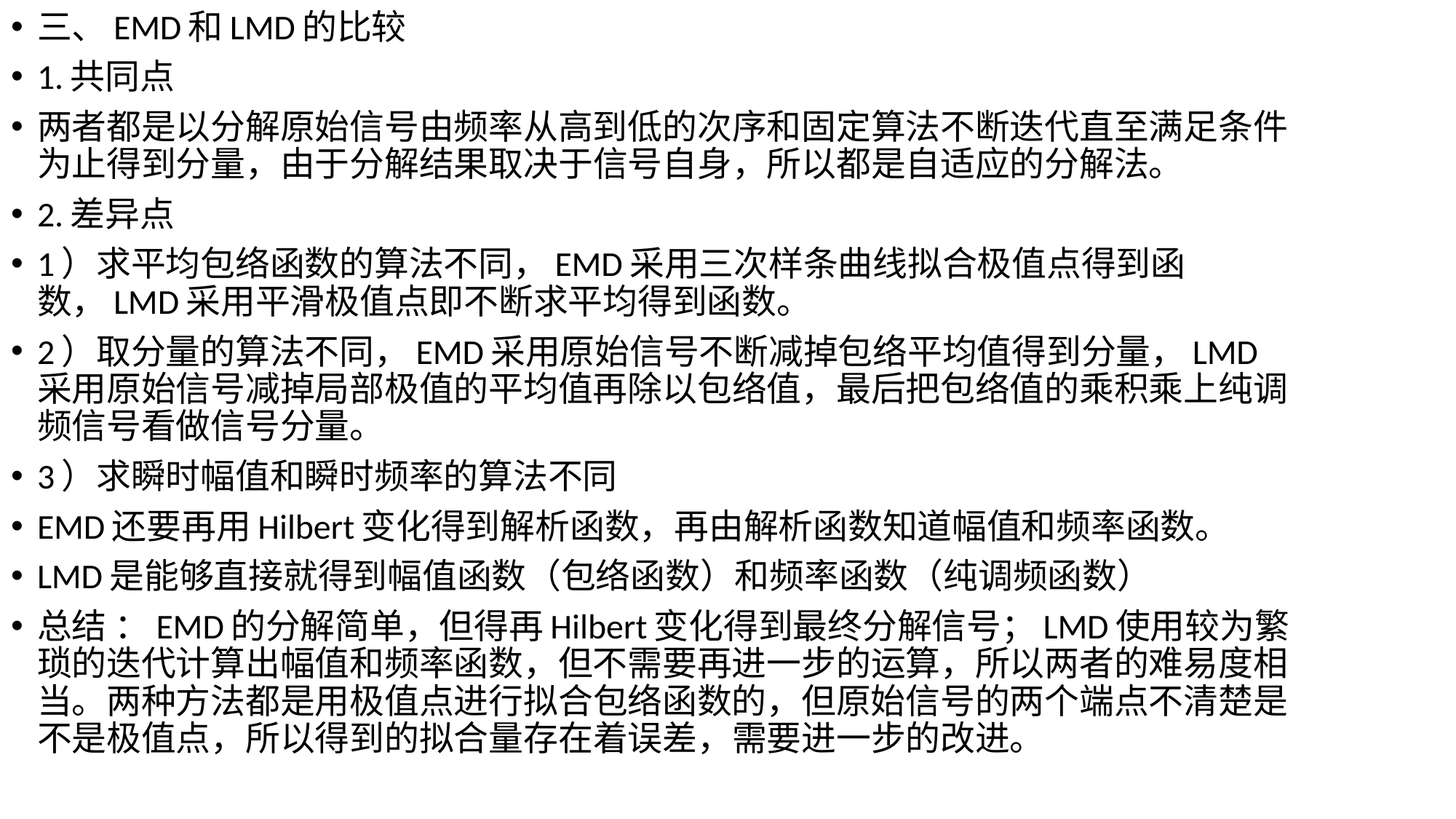

三、EMD和LMD的比较
1.共同点
两者都是以分解原始信号由频率从高到低的次序和固定算法不断迭代直至满足条件为止得到分量，由于分解结果取决于信号自身，所以都是自适应的分解法。
2.差异点
1）求平均包络函数的算法不同，EMD采用三次样条曲线拟合极值点得到函数，LMD采用平滑极值点即不断求平均得到函数。
2）取分量的算法不同，EMD采用原始信号不断减掉包络平均值得到分量，LMD采用原始信号减掉局部极值的平均值再除以包络值，最后把包络值的乘积乘上纯调频信号看做信号分量。
3）求瞬时幅值和瞬时频率的算法不同
EMD还要再用Hilbert变化得到解析函数，再由解析函数知道幅值和频率函数。
LMD是能够直接就得到幅值函数（包络函数）和频率函数（纯调频函数）
总结 ：EMD的分解简单，但得再Hilbert变化得到最终分解信号；LMD使用较为繁琐的迭代计算出幅值和频率函数，但不需要再进一步的运算，所以两者的难易度相当。两种方法都是用极值点进行拟合包络函数的，但原始信号的两个端点不清楚是不是极值点，所以得到的拟合量存在着误差，需要进一步的改进。